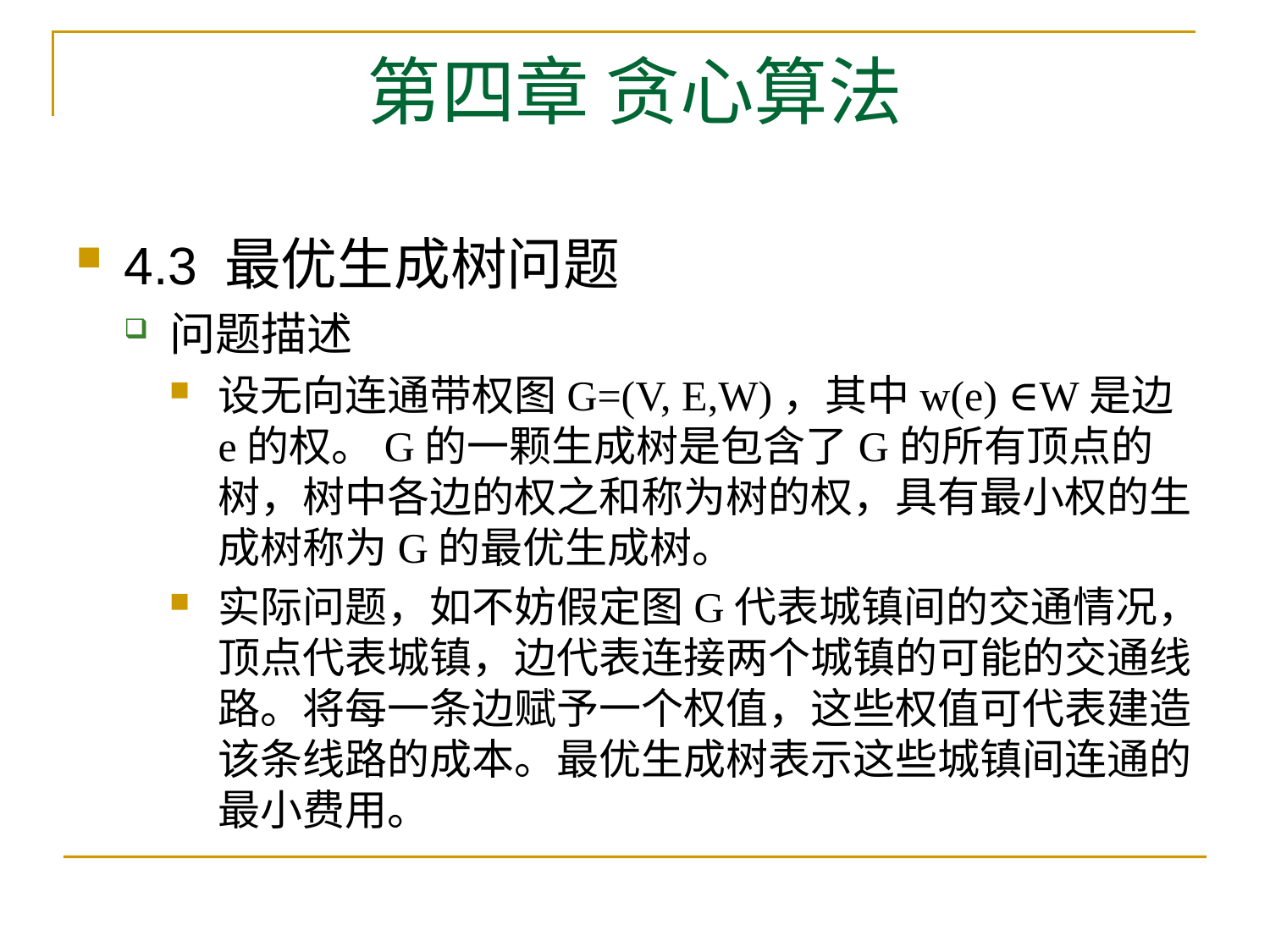

# 第四章 贪心算法
4.3 最优生成树问题
问题描述
设无向连通带权图G=(V, E,W)，其中w(e) ∈W是边e的权。G的一颗生成树是包含了G的所有顶点的树，树中各边的权之和称为树的权，具有最小权的生成树称为G的最优生成树。
实际问题，如不妨假定图G代表城镇间的交通情况，顶点代表城镇，边代表连接两个城镇的可能的交通线路。将每一条边赋予一个权值，这些权值可代表建造该条线路的成本。最优生成树表示这些城镇间连通的最小费用。